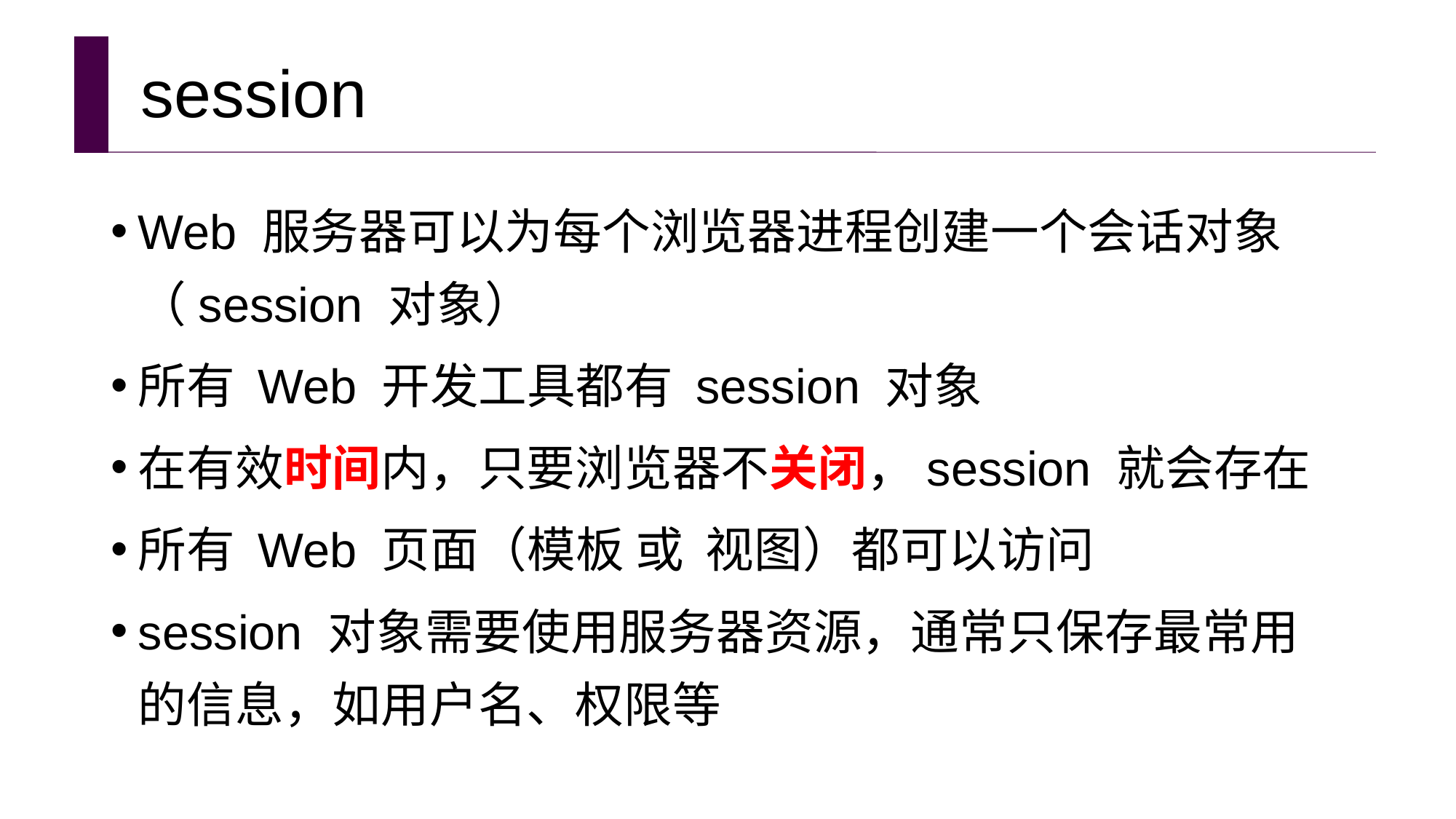

# session
Web 服务器可以为每个浏览器进程创建一个会话对象（session 对象）
所有 Web 开发工具都有 session 对象
在有效时间内，只要浏览器不关闭，session 就会存在
所有 Web 页面（模板 或  视图）都可以访问
session 对象需要使用服务器资源，通常只保存最常用的信息，如用户名、权限等